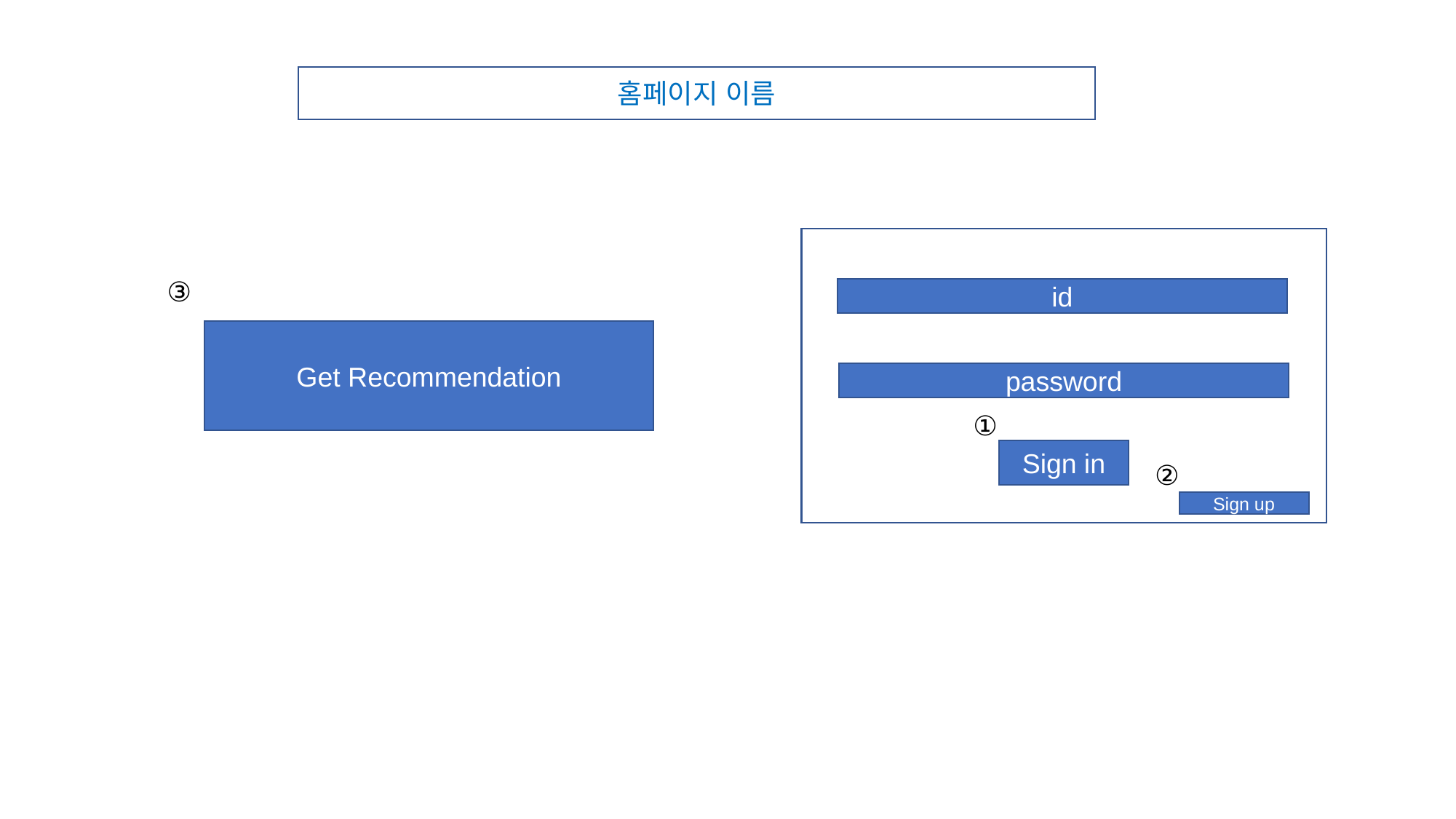

홈페이지 이름

③
id
Get Recommendation
password
①
Sign in
②
Sign up